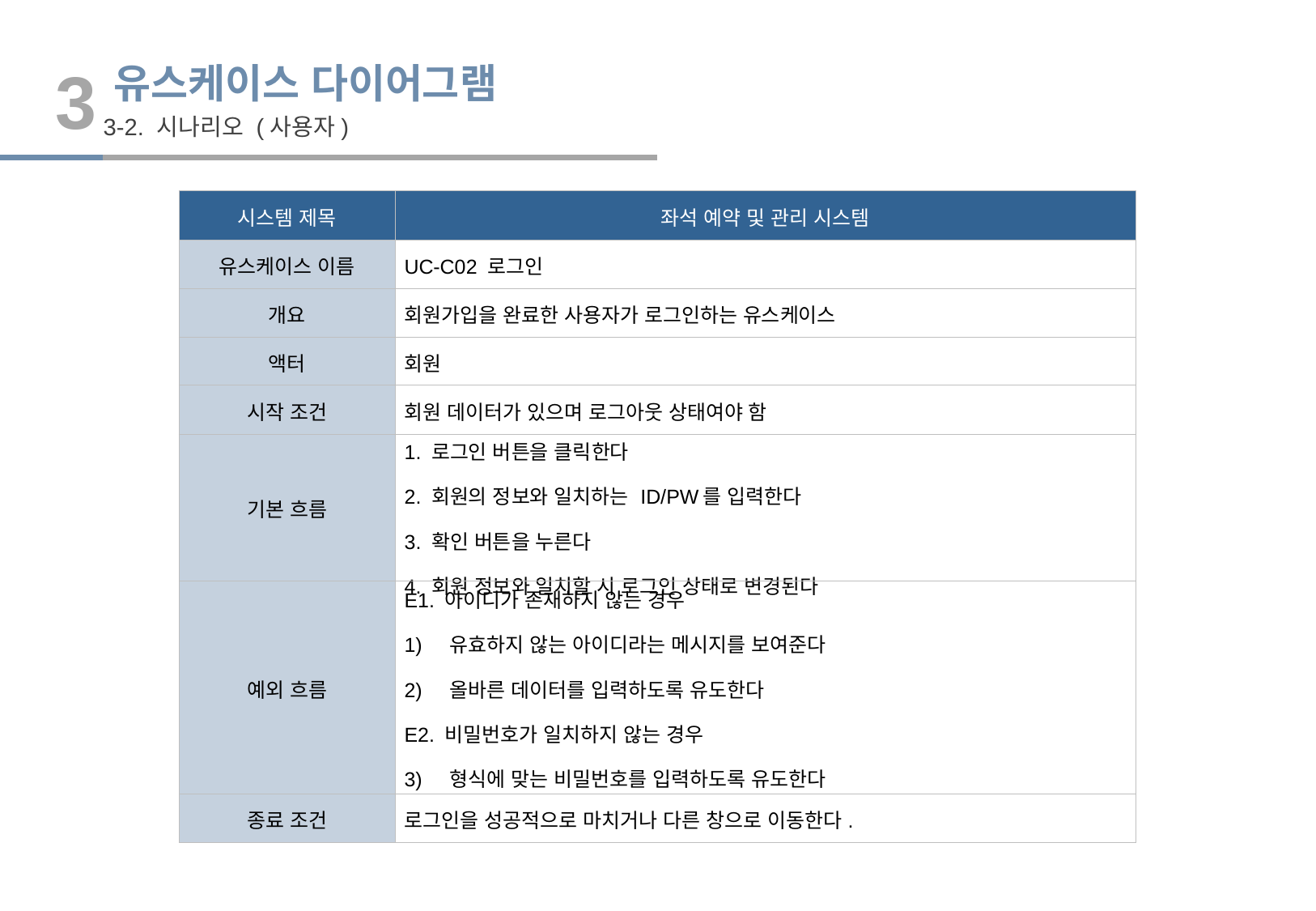

3
유스케이스 다이어그램
3-2. 시나리오 (사용자)
| 시스템 제목 | 좌석 예약 및 관리 시스템 |
| --- | --- |
| 유스케이스 이름 | UC-C02 로그인 |
| 개요 | 회원가입을 완료한 사용자가 로그인하는 유스케이스 |
| 액터 | 회원 |
| 시작 조건 | 회원 데이터가 있으며 로그아웃 상태여야 함 |
| 기본 흐름 | 1. 로그인 버튼을 클릭한다 2. 회원의 정보와 일치하는 ID/PW를 입력한다 3. 확인 버튼을 누른다 4. 회원 정보와 일치할 시 로그인 상태로 변경된다 |
| 예외 흐름 | E1. 아이디가 존재하지 않는 경우 유효하지 않는 아이디라는 메시지를 보여준다 올바른 데이터를 입력하도록 유도한다 E2. 비밀번호가 일치하지 않는 경우 형식에 맞는 비밀번호를 입력하도록 유도한다 |
| 종료 조건 | 로그인을 성공적으로 마치거나 다른 창으로 이동한다. |